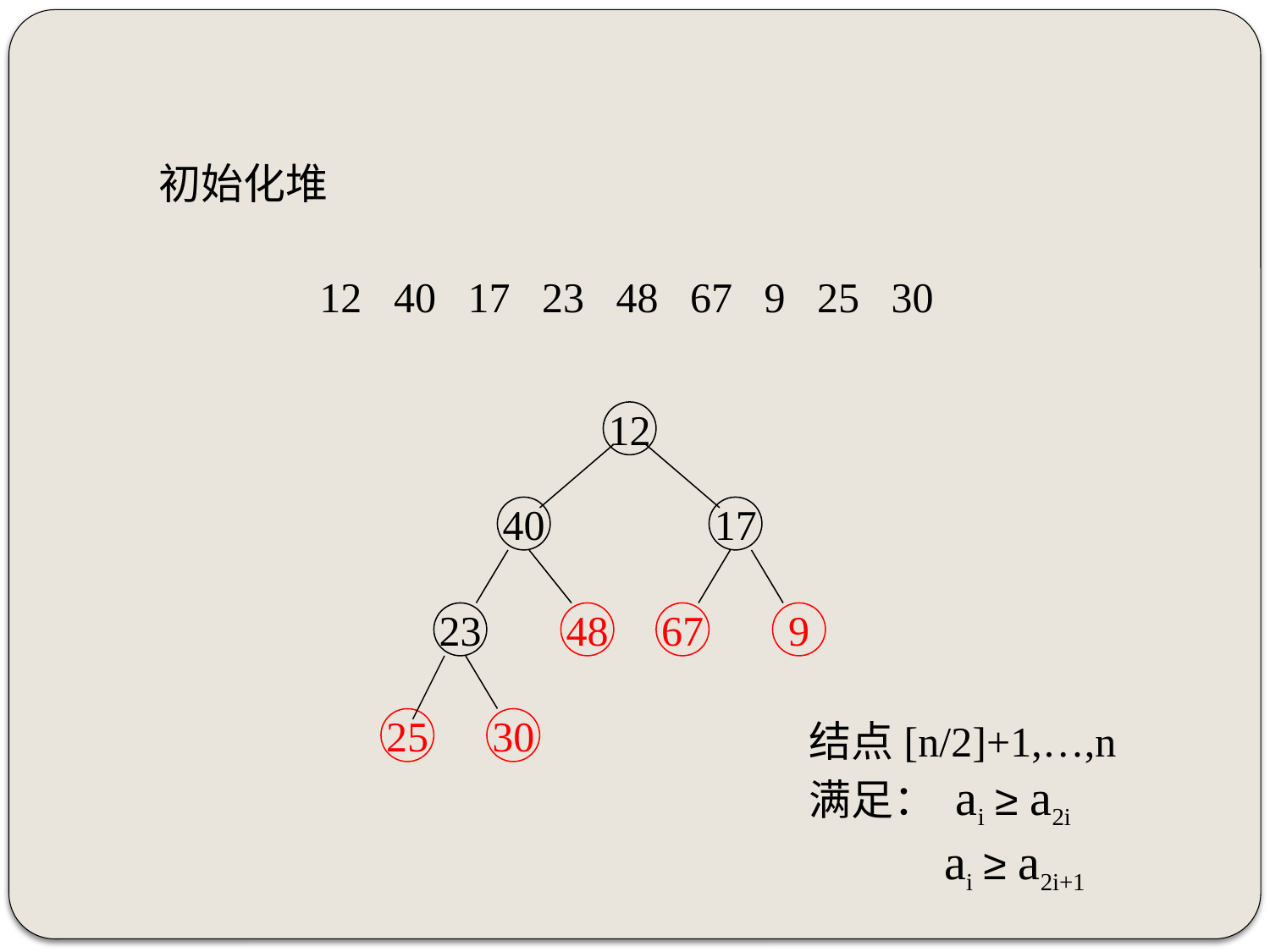

初始化堆
12   40   17   23   48   67   9   25   30
12

40
17

23
48
67
9

25
30
结点[n/2]+1,…,n
满足： ai ≥ a2i
           ai ≥ a2i+1